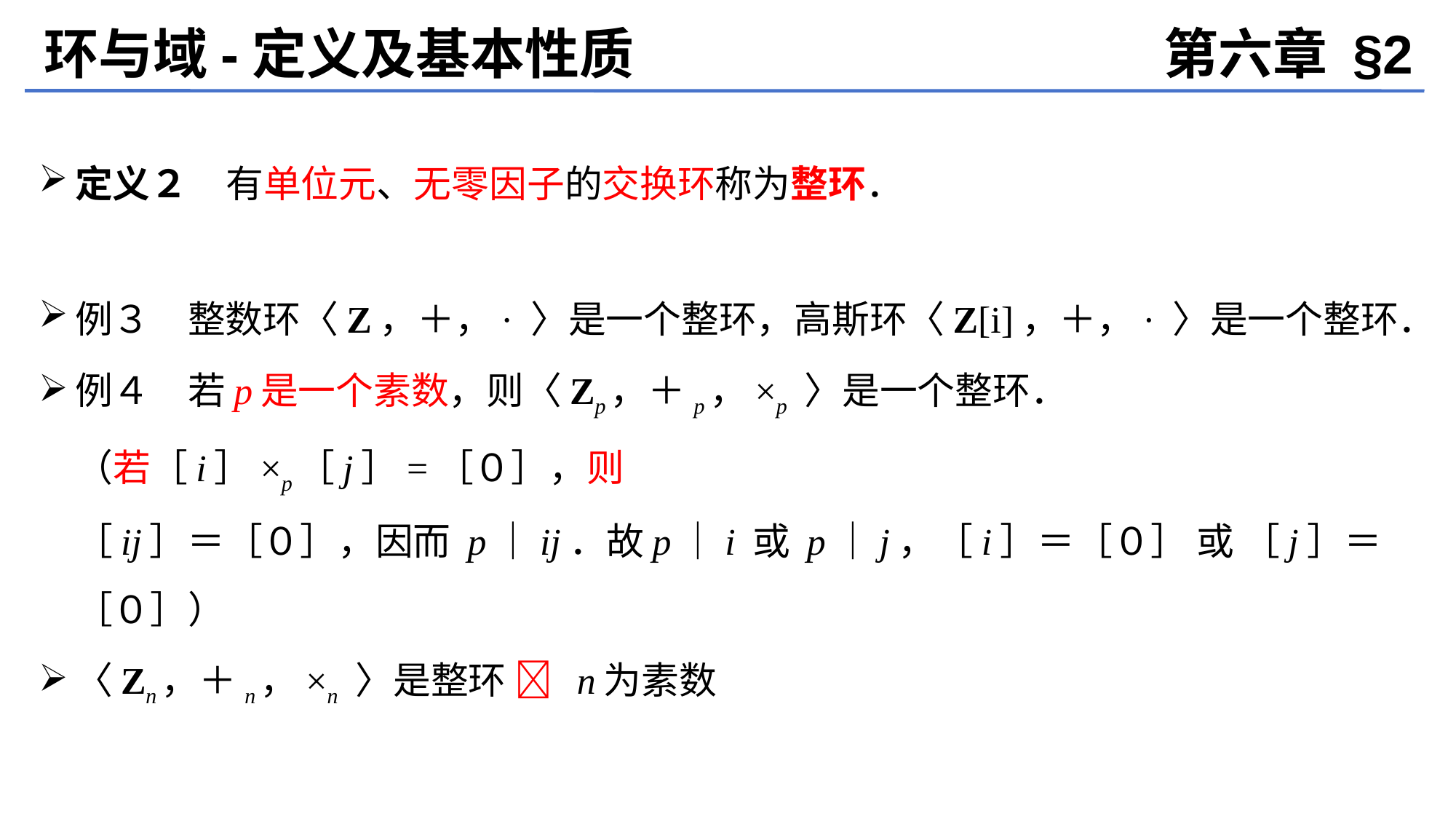

环与域-定义及基本性质
第六章 §2
定义２　有单位元、无零因子的交换环称为整环．

例３　整数环〈Z，＋，· 〉是一个整环，高斯环〈Z[i]，＋，· 〉是一个整环．
例４　若p是一个素数，则〈Zp，＋p，×p 〉是一个整环．
	（若［i］×p［j］=［０］，则
［ij］＝［０］，因而 p｜ij．故p｜i 或 p｜j，［i］＝［０］ 或 ［j］＝［０］）
〈Zn，＋n，×n 〉是整环 ⇔  n为素数